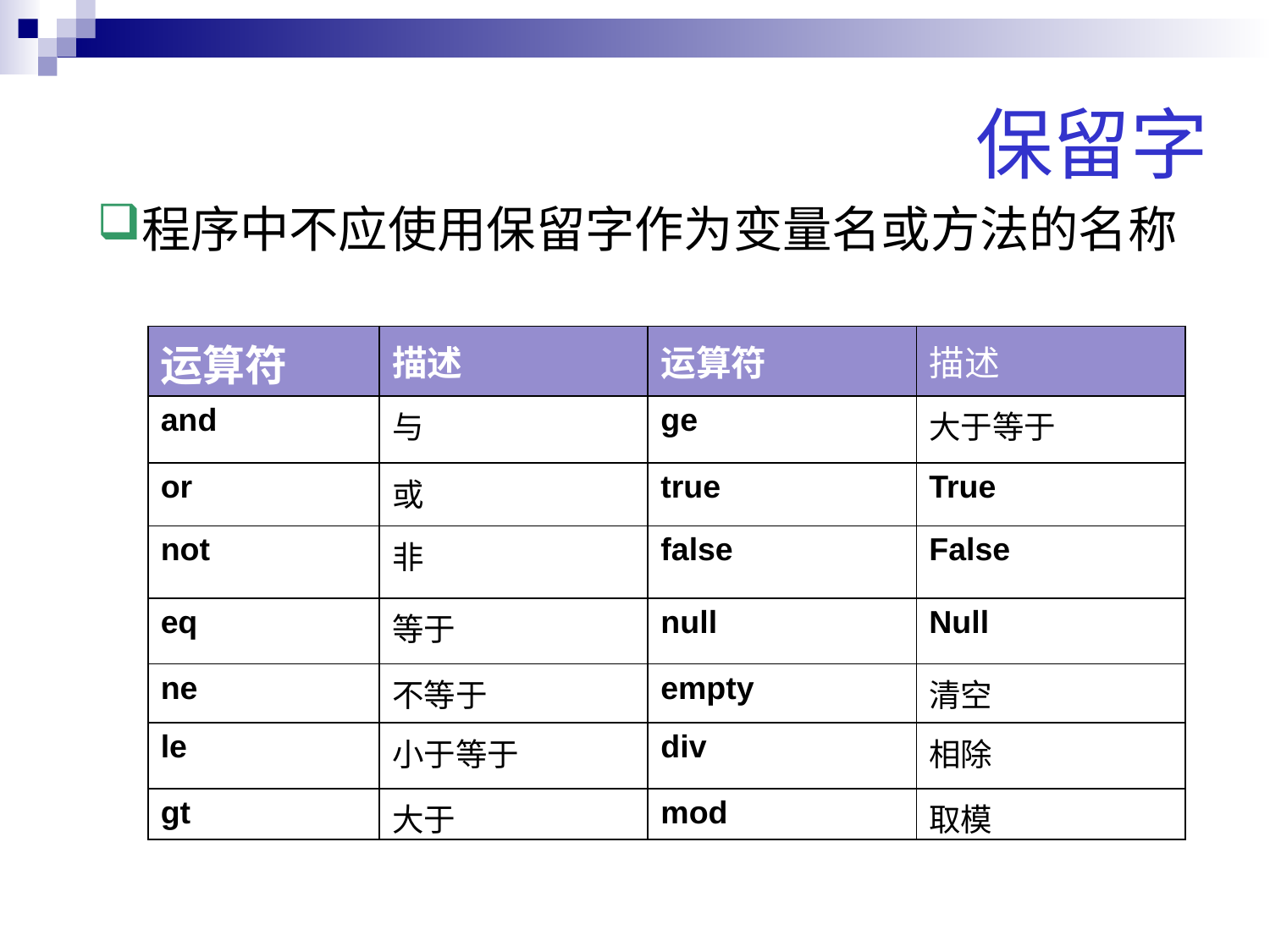

保留字
程序中不应使用保留字作为变量名或方法的名称
| 运算符 | 描述 | 运算符 | 描述 |
| --- | --- | --- | --- |
| and | 与 | ge | 大于等于 |
| or | 或 | true | True |
| not | 非 | false | False |
| eq | 等于 | null | Null |
| ne | 不等于 | empty | 清空 |
| le | 小于等于 | div | 相除 |
| gt | 大于 | mod | 取模 |
24